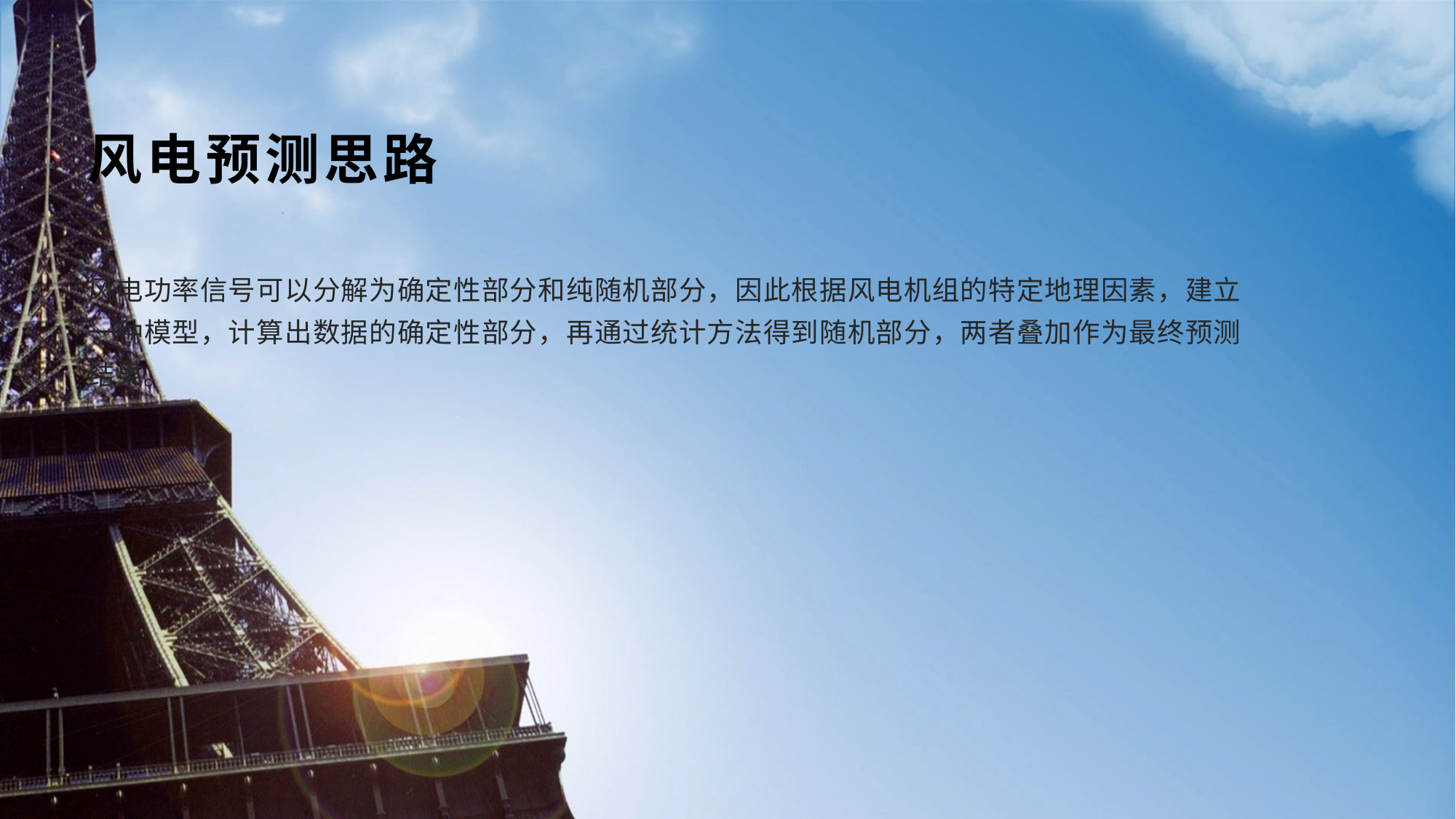

风电预测思路
风电功率信号可以分解为确定性部分和纯随机部分，因此根据风电机组的特定地理因素，建立一种模型，计算出数据的确定性部分，再通过统计方法得到随机部分，两者叠加作为最终预测结果。